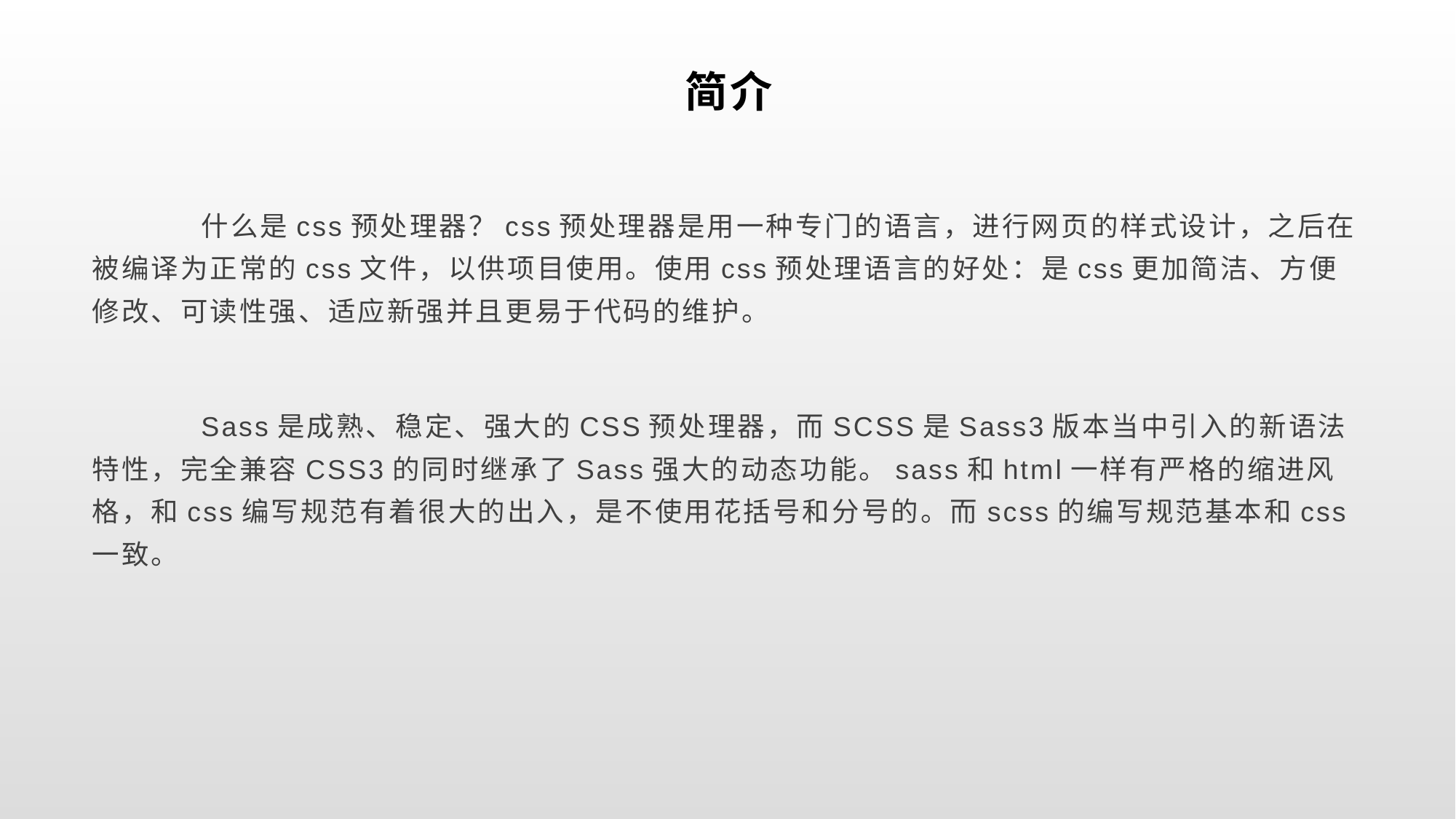

# 简介

	什么是css预处理器？css预处理器是用一种专门的语言，进行网页的样式设计，之后在被编译为正常的css文件，以供项目使用。使用css预处理语言的好处：是css更加简洁、方便修改、可读性强、适应新强并且更易于代码的维护。

	Sass是成熟、稳定、强大的CSS预处理器，而SCSS是Sass3版本当中引入的新语法特性，完全兼容CSS3的同时继承了Sass强大的动态功能。sass和html一样有严格的缩进风格，和css编写规范有着很大的出入，是不使用花括号和分号的。而scss的编写规范基本和css一致。